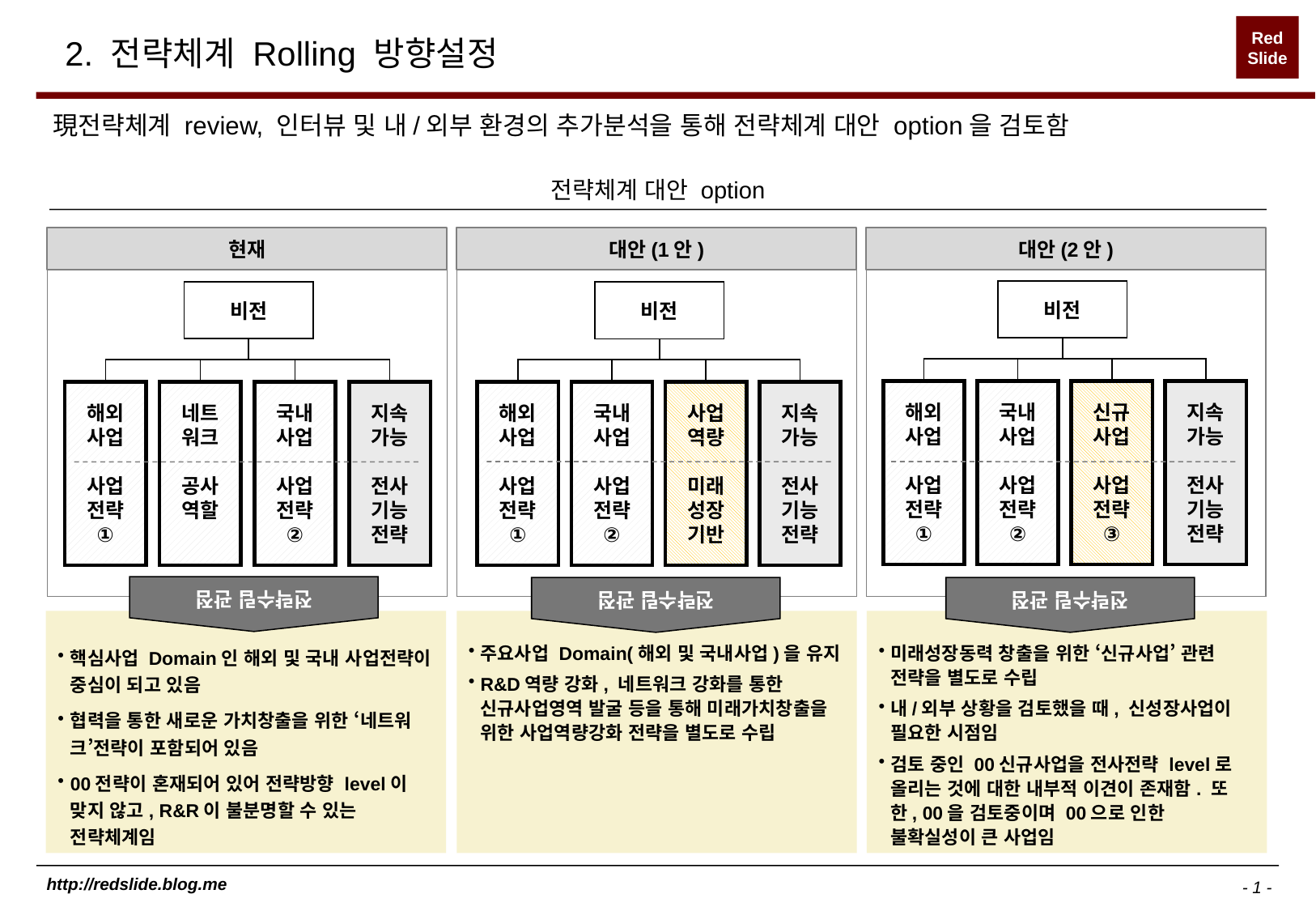

# 2. 전략체계 Rolling 방향설정
現전략체계 review, 인터뷰 및 내/외부 환경의 추가분석을 통해 전략체계 대안 option을 검토함

전략체계 대안 option

현재
대안(1안)
대안(2안)

비전
비전
비전
해외
사업

사업
전략
①
국내
사업

사업
전략
②
신규
사업

사업
전략
③
지속
가능

전사
기능
전략
해외
사업

사업
전략
①
네트
워크

공사
역할

국내
사업

사업
전략
②
지속
가능

전사
기능
전략
해외
사업

사업
전략
①
국내
사업

사업
전략
②
사업
역량

미래
성장
기반
지속
가능

전사
기능
전략

전략수립 관점
전략수립 관점
전략수립 관점

핵심사업 Domain인 해외 및 국내 사업전략이 중심이 되고 있음
협력을 통한 새로운 가치창출을 위한 ‘네트워크’전략이 포함되어 있음
00전략이 혼재되어 있어 전략방향 level이 맞지 않고, R&R이 불분명할 수 있는 전략체계임

주요사업 Domain(해외 및 국내사업)을 유지
R&D역량 강화, 네트워크 강화를 통한 신규사업영역 발굴 등을 통해 미래가치창출을 위한 사업역량강화 전략을 별도로 수립

미래성장동력 창출을 위한 ‘신규사업’ 관련 전략을 별도로 수립
내/외부 상황을 검토했을 때, 신성장사업이 필요한 시점임
검토 중인 00신규사업을 전사전략 level로 올리는 것에 대한 내부적 이견이 존재함. 또한, 00을 검토중이며 00으로 인한 불확실성이 큰 사업임